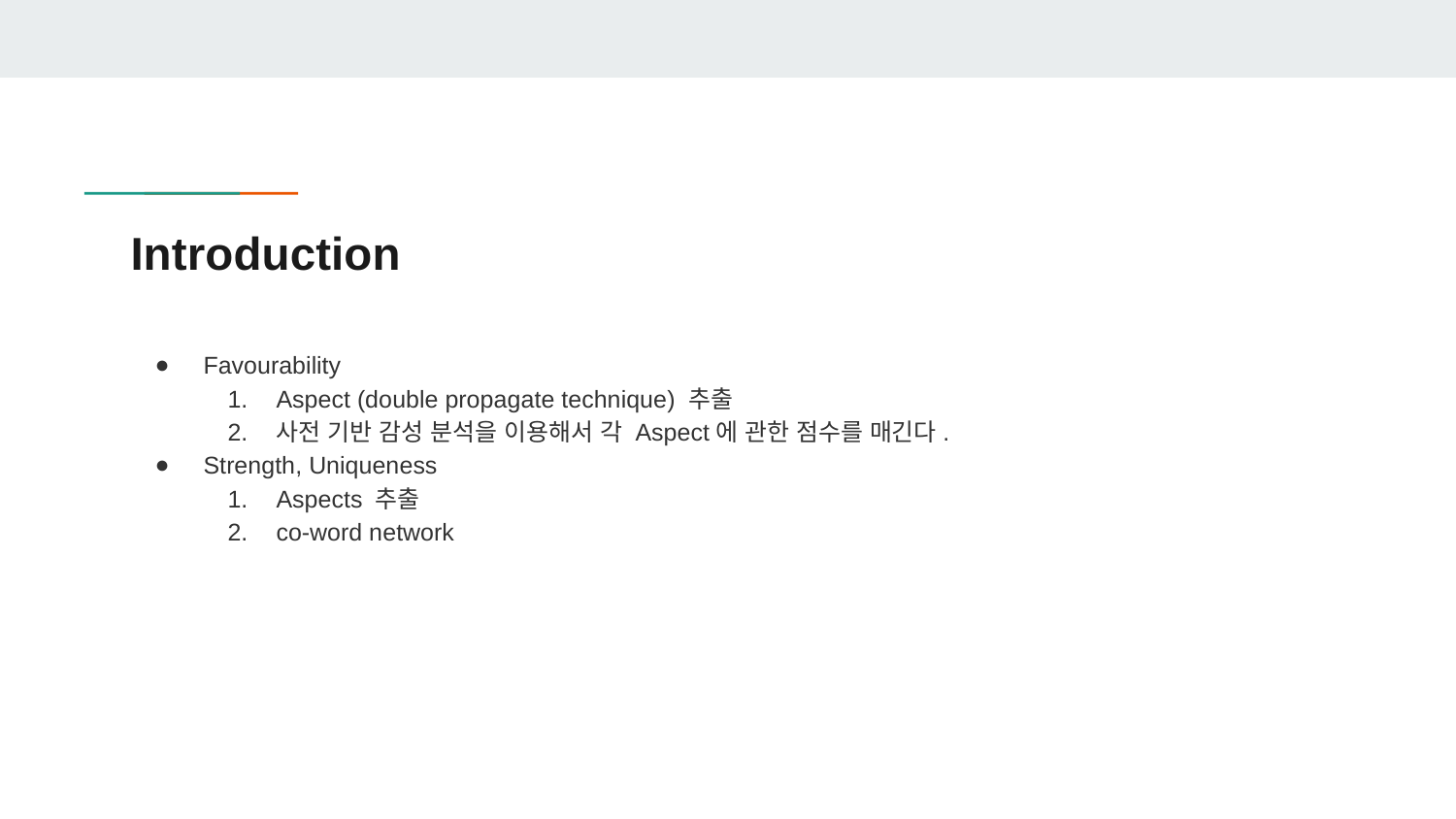

# Introduction

Favourability
Aspect (double propagate technique) 추출
사전 기반 감성 분석을 이용해서 각 Aspect에 관한 점수를 매긴다.
Strength, Uniqueness
Aspects 추출
co-word network